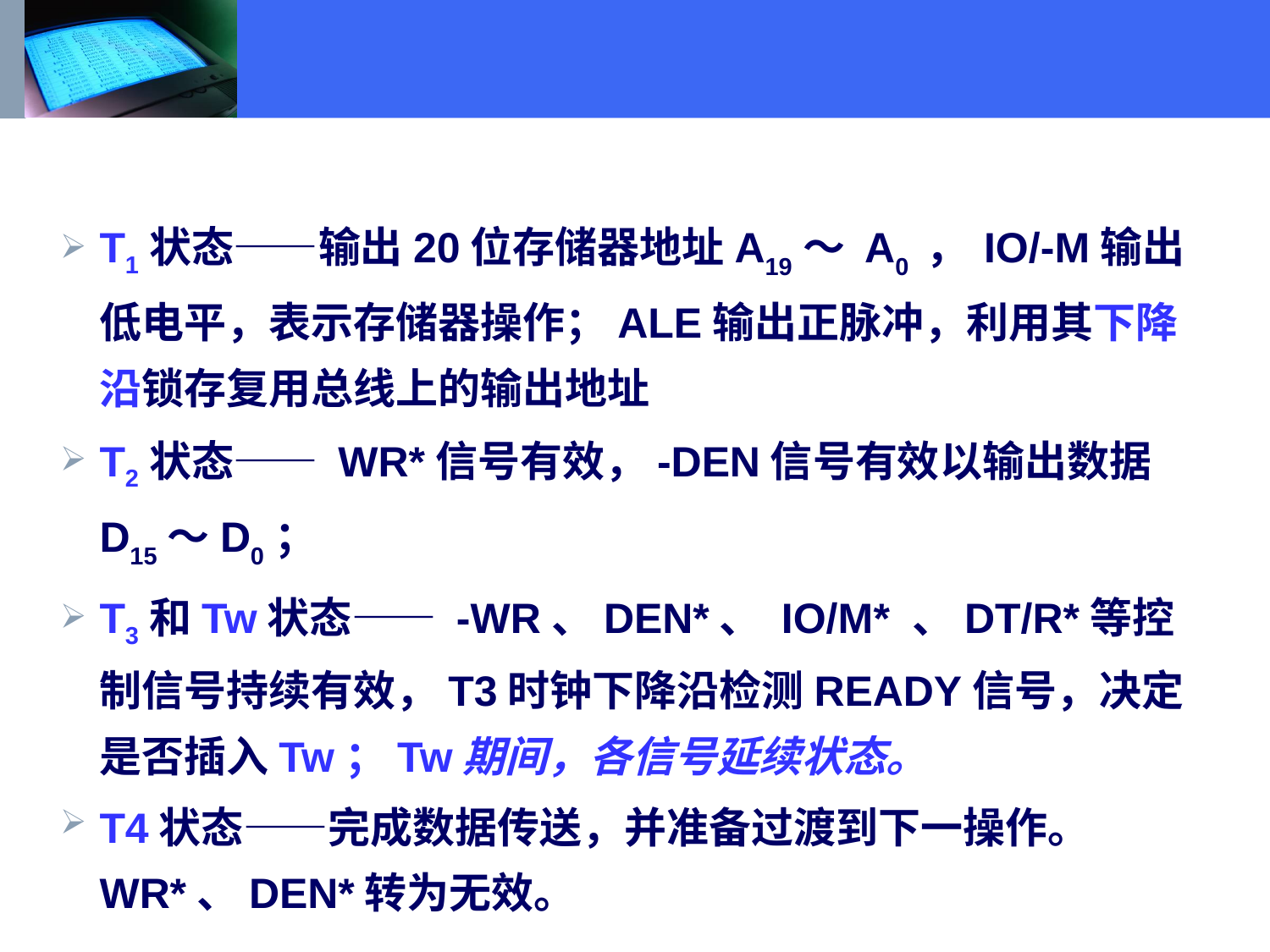

#
T1状态——输出20位存储器地址A19～ A0 ， IO/-M输出低电平，表示存储器操作；ALE输出正脉冲，利用其下降沿锁存复用总线上的输出地址
T2状态—— WR*信号有效，-DEN信号有效以输出数据D15～D0；
T3和Tw状态—— -WR、DEN*、 IO/M* 、DT/R*等控制信号持续有效，T3时钟下降沿检测READY信号，决定是否插入Tw；Tw期间，各信号延续状态。
T4状态——完成数据传送，并准备过渡到下一操作。 WR*、DEN*转为无效。